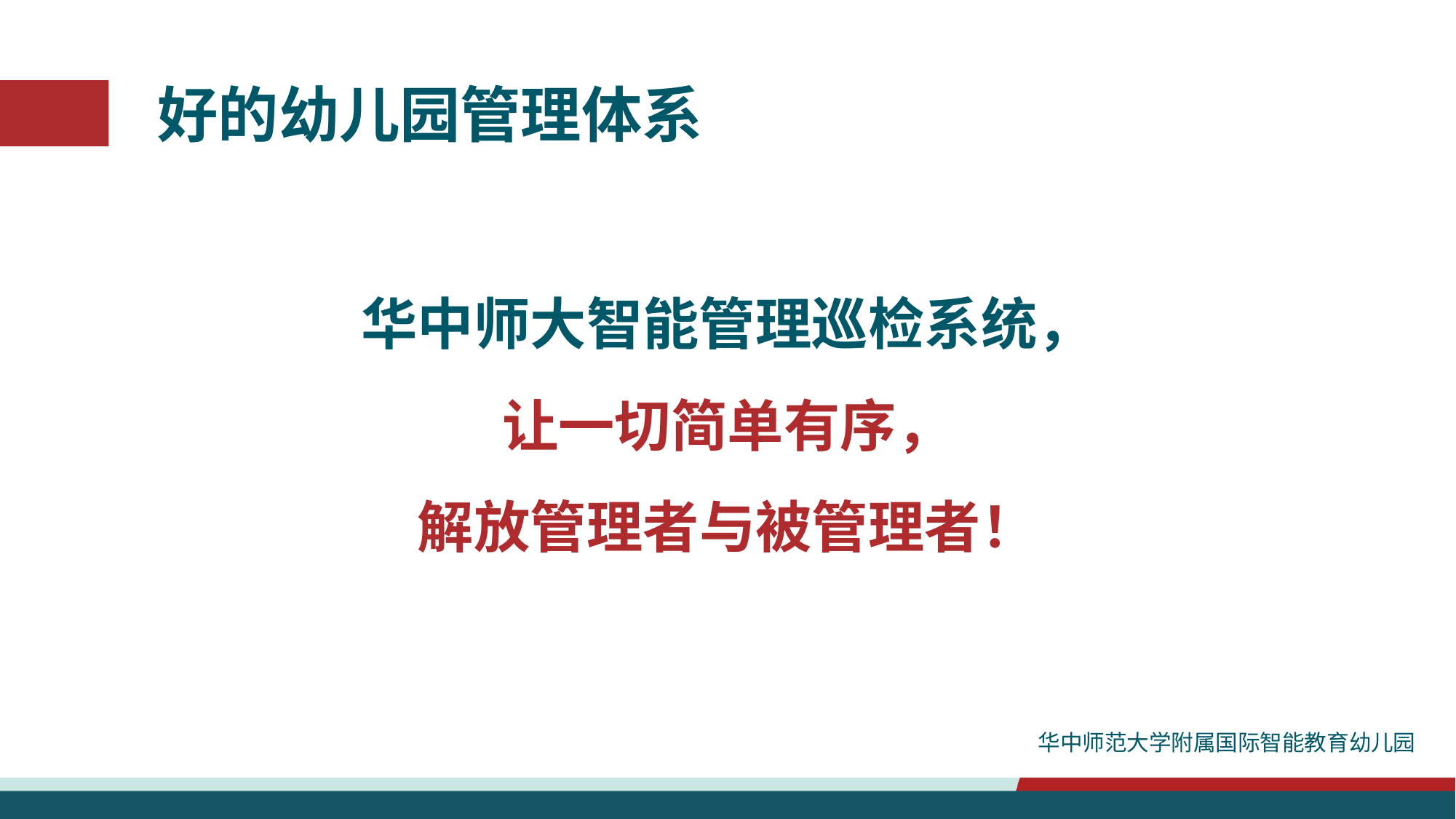

好的幼儿园管理体系

# 华中师大智能管理巡检系统， 让一切简单有序， 解放管理者与被管理者！